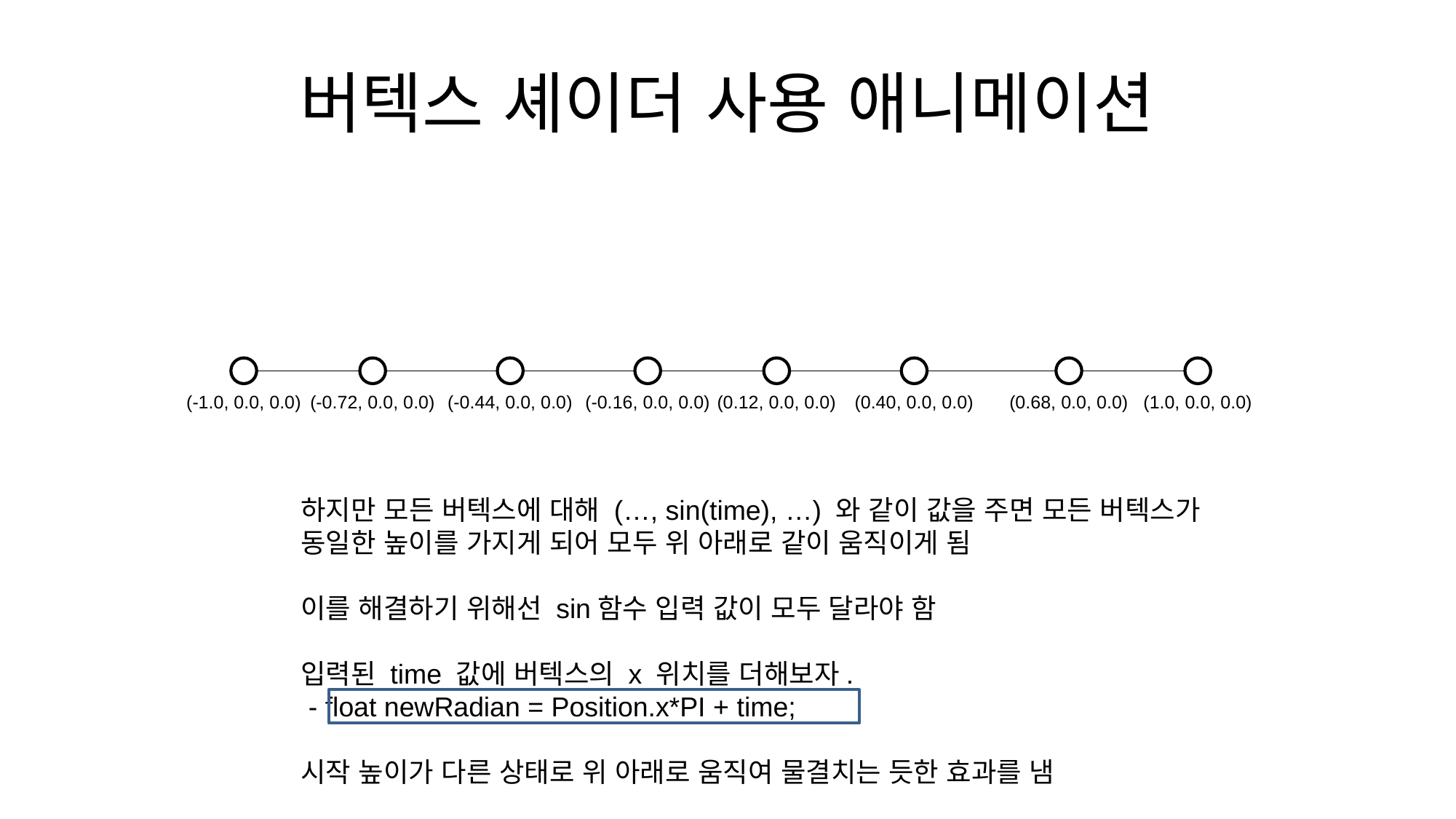

# 버텍스 셰이더 사용 애니메이션

(-1.0, 0.0, 0.0)
(-0.72, 0.0, 0.0)
(-0.44, 0.0, 0.0)
(-0.16, 0.0, 0.0)
(0.12, 0.0, 0.0)
(0.40, 0.0, 0.0)
(0.68, 0.0, 0.0)
(1.0, 0.0, 0.0)
하지만 모든 버텍스에 대해 (…, sin(time), …) 와 같이 값을 주면 모든 버텍스가 동일한 높이를 가지게 되어 모두 위 아래로 같이 움직이게 됨

이를 해결하기 위해선 sin함수 입력 값이 모두 달라야 함

입력된 time 값에 버텍스의 x 위치를 더해보자.
 - float newRadian = Position.x*PI + time;

시작 높이가 다른 상태로 위 아래로 움직여 물결치는 듯한 효과를 냄